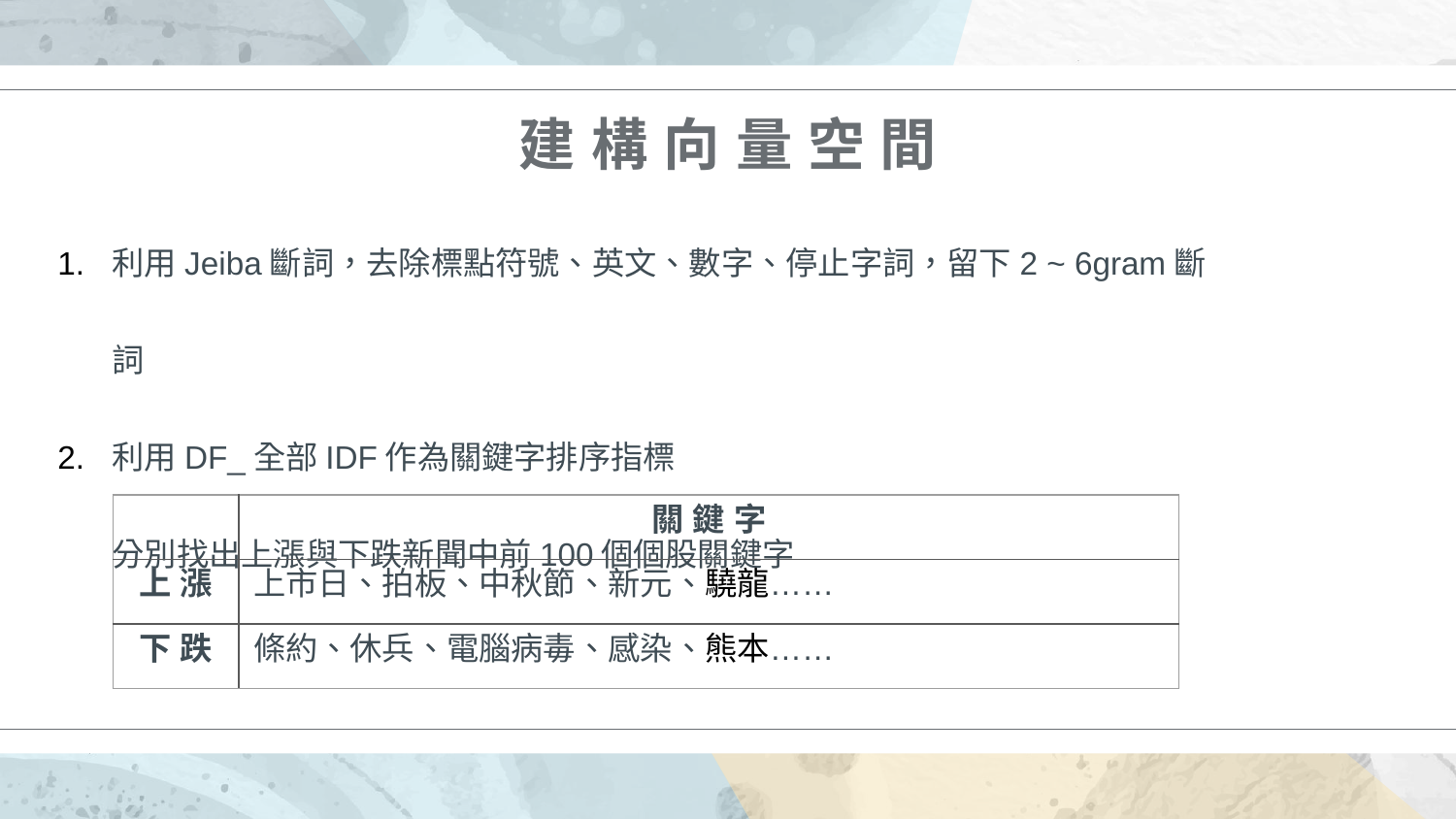

建 構 向 量 空 間
利用Jeiba斷詞，去除標點符號、英文、數字、停止字詞，留下2 ~ 6gram斷詞
利用DF_全部IDF作為關鍵字排序指標
分別找出上漲與下跌新聞中前100個個股關鍵字

|  | 關 鍵 字 |
| --- | --- |
| 上 漲 | 上市日、拍板、中秋節、新元、驍龍…… |
| 下 跌 | 條約、休兵、電腦病毒、感染、熊本…… |